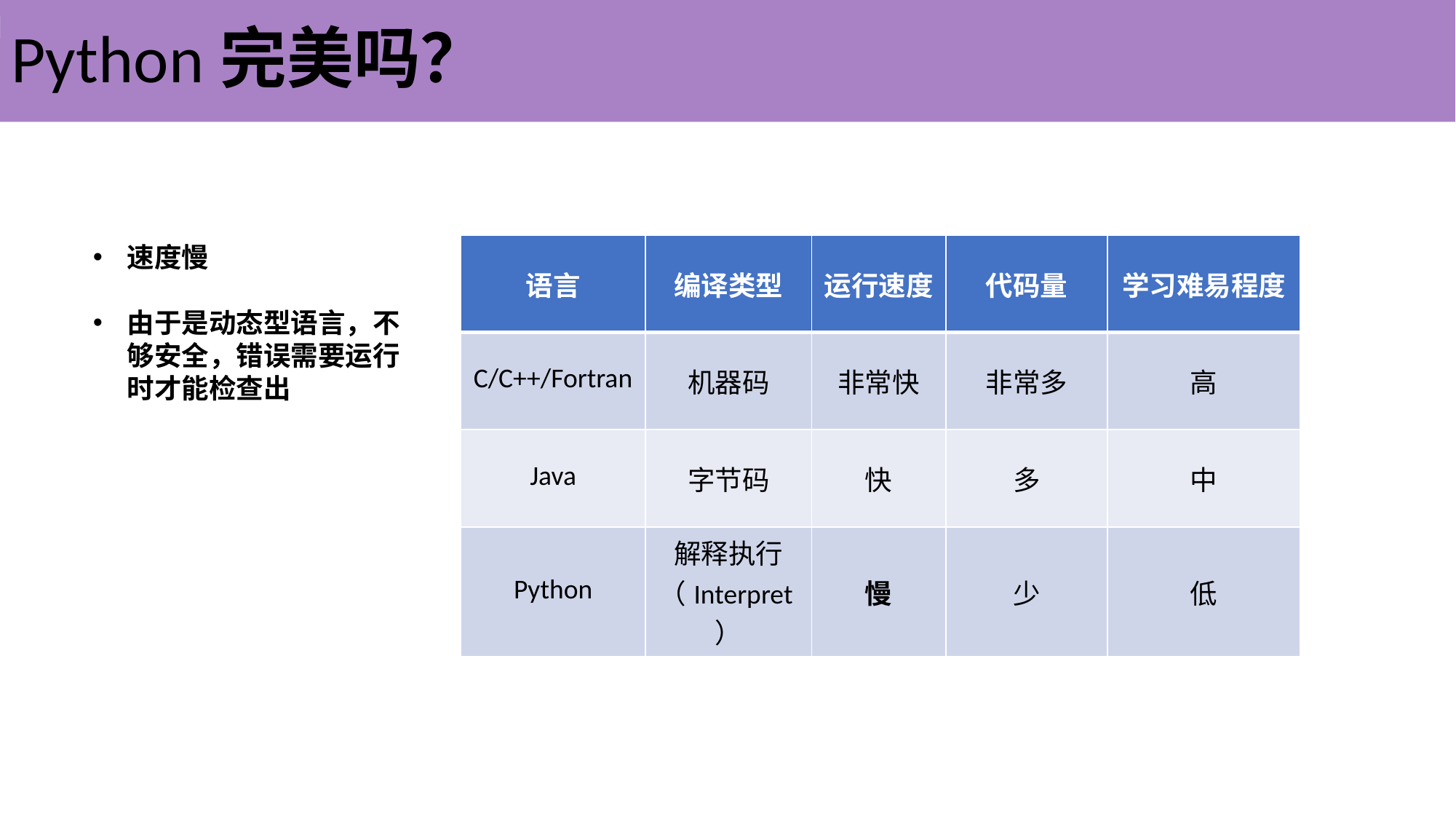

# Python完美吗？

速度慢

由于是动态型语言，不够安全，错误需要运行时才能检查出

| 语言 | 编译类型 | 运行速度 | 代码量 | 学习难易程度 |
| --- | --- | --- | --- | --- |
| C/C++/Fortran | 机器码 | 非常快 | 非常多 | 高 |
| Java | 字节码 | 快 | 多 | 中 |
| Python | 解释执行 （Interpret） | 慢 | 少 | 低 |